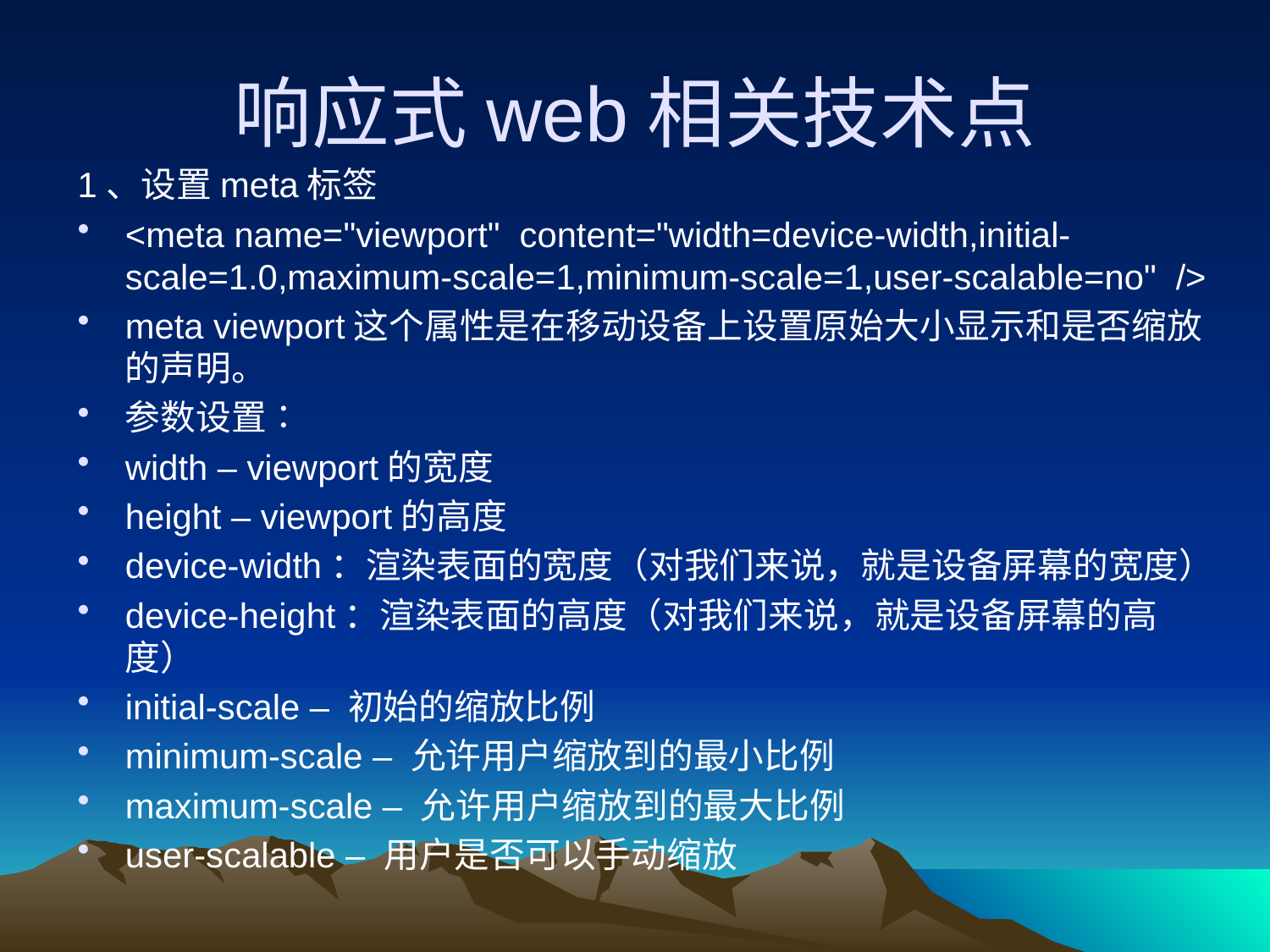

# 响应式web相关技术点
1、设置meta标签
<meta name="viewport"  content="width=device-width,initial-scale=1.0,maximum-scale=1,minimum-scale=1,user-scalable=no"  />
meta viewport这个属性是在移动设备上设置原始大小显示和是否缩放的声明。
参数设置∶
width – viewport的宽度
height – viewport的高度
device-width：渲染表面的宽度（对我们来说，就是设备屏幕的宽度）
device-height：渲染表面的高度（对我们来说，就是设备屏幕的高度）
initial-scale – 初始的缩放比例
minimum-scale – 允许用户缩放到的最小比例
maximum-scale – 允许用户缩放到的最大比例
user-scalable – 用户是否可以手动缩放